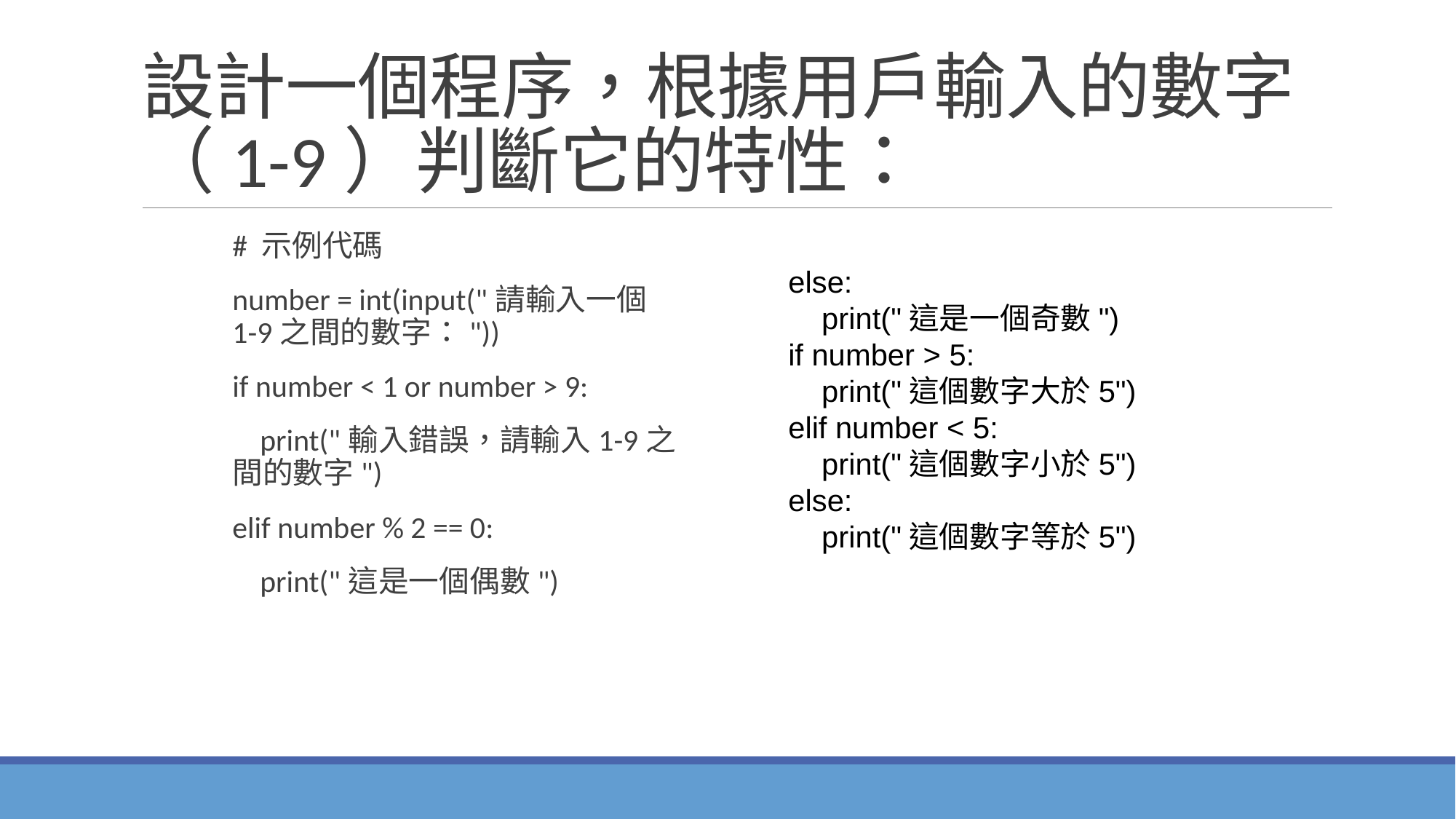

# 設計一個程序，根據用戶輸入的數字（1-9）判斷它的特性：
# 示例代碼
number = int(input("請輸入一個1-9之間的數字："))
if number < 1 or number > 9:
    print("輸入錯誤，請輸入1-9之間的數字")
elif number % 2 == 0:
    print("這是一個偶數")
else:
    print("這是一個奇數")
if number > 5:
    print("這個數字大於5")
elif number < 5:
    print("這個數字小於5")
else:
    print("這個數字等於5")